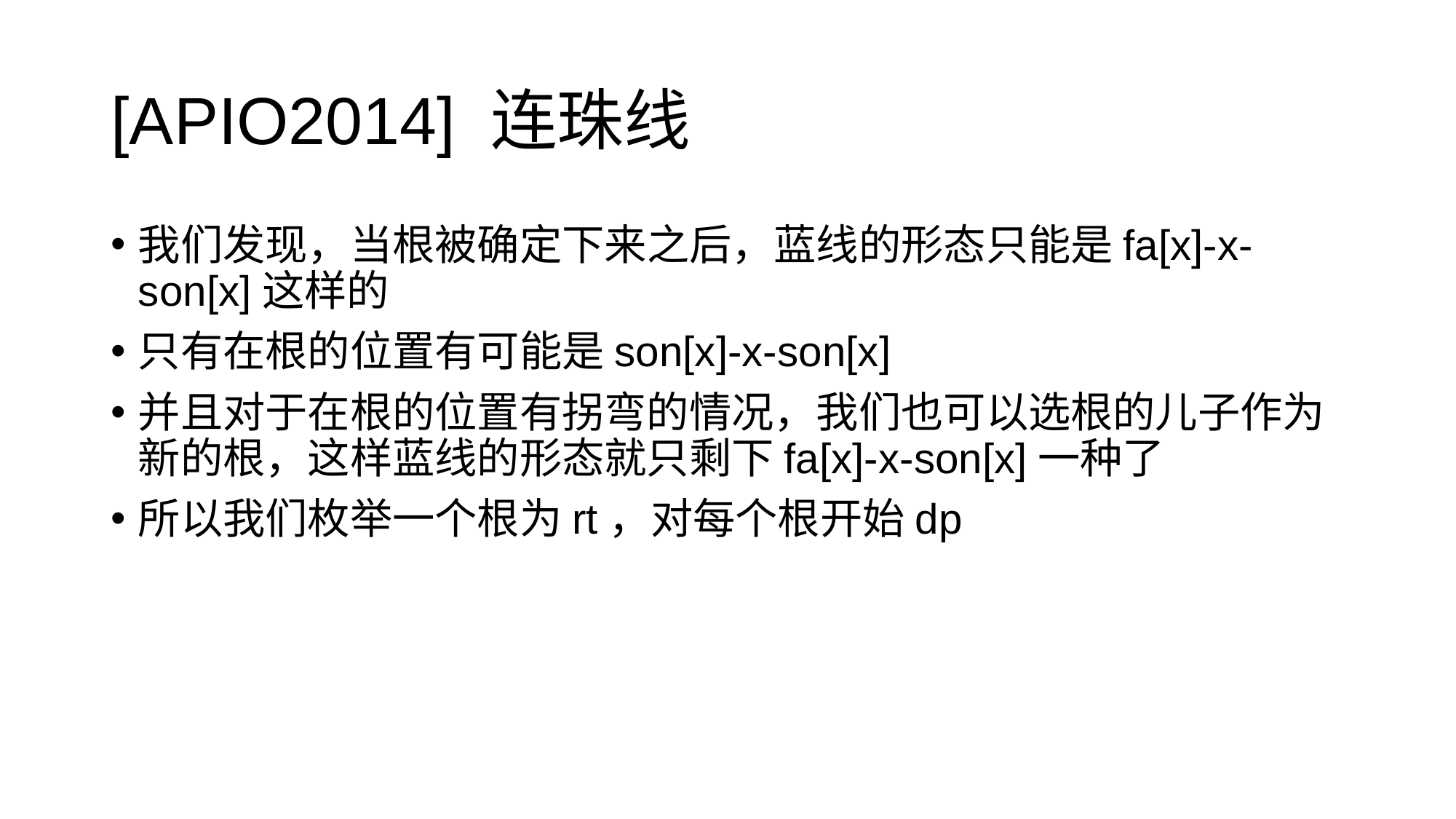

# [APIO2014] 连珠线
我们发现，当根被确定下来之后，蓝线的形态只能是fa[x]-x-son[x]这样的
只有在根的位置有可能是son[x]-x-son[x]
并且对于在根的位置有拐弯的情况，我们也可以选根的儿子作为新的根，这样蓝线的形态就只剩下fa[x]-x-son[x]一种了
所以我们枚举一个根为rt，对每个根开始dp